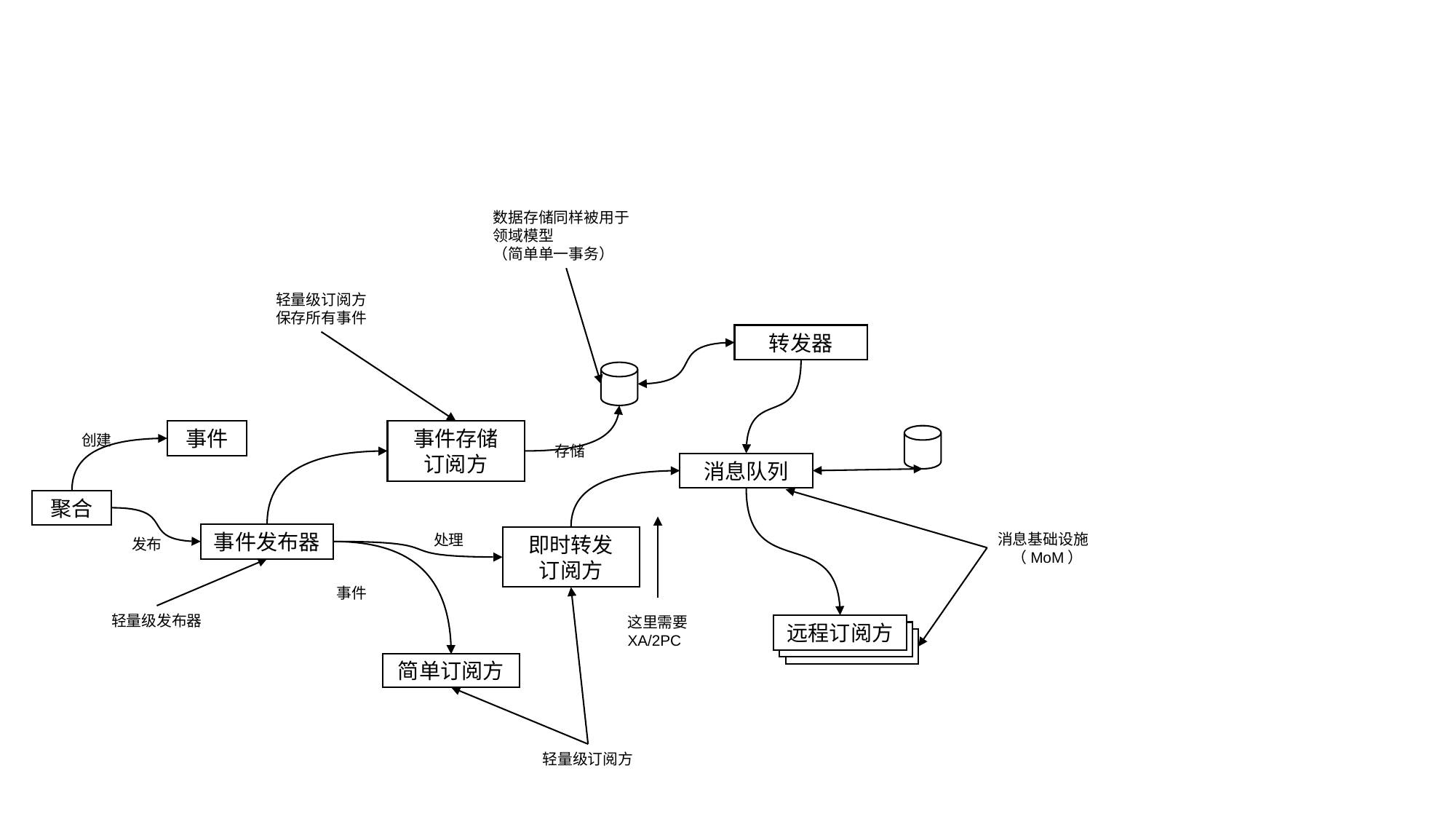

数据存储同样被用于领域模型
（简单单一事务）
轻量级订阅方
保存所有事件
转发器

事件
事件存储
订阅方
创建

存储
消息队列
聚合
事件发布器
消息基础设施
   （MoM）
处理
即时转发
订阅方
发布
事件
轻量级发布器
这里需要
XA/2PC
远程订阅方
远程订阅方
远程订阅方
简单订阅方
轻量级订阅方